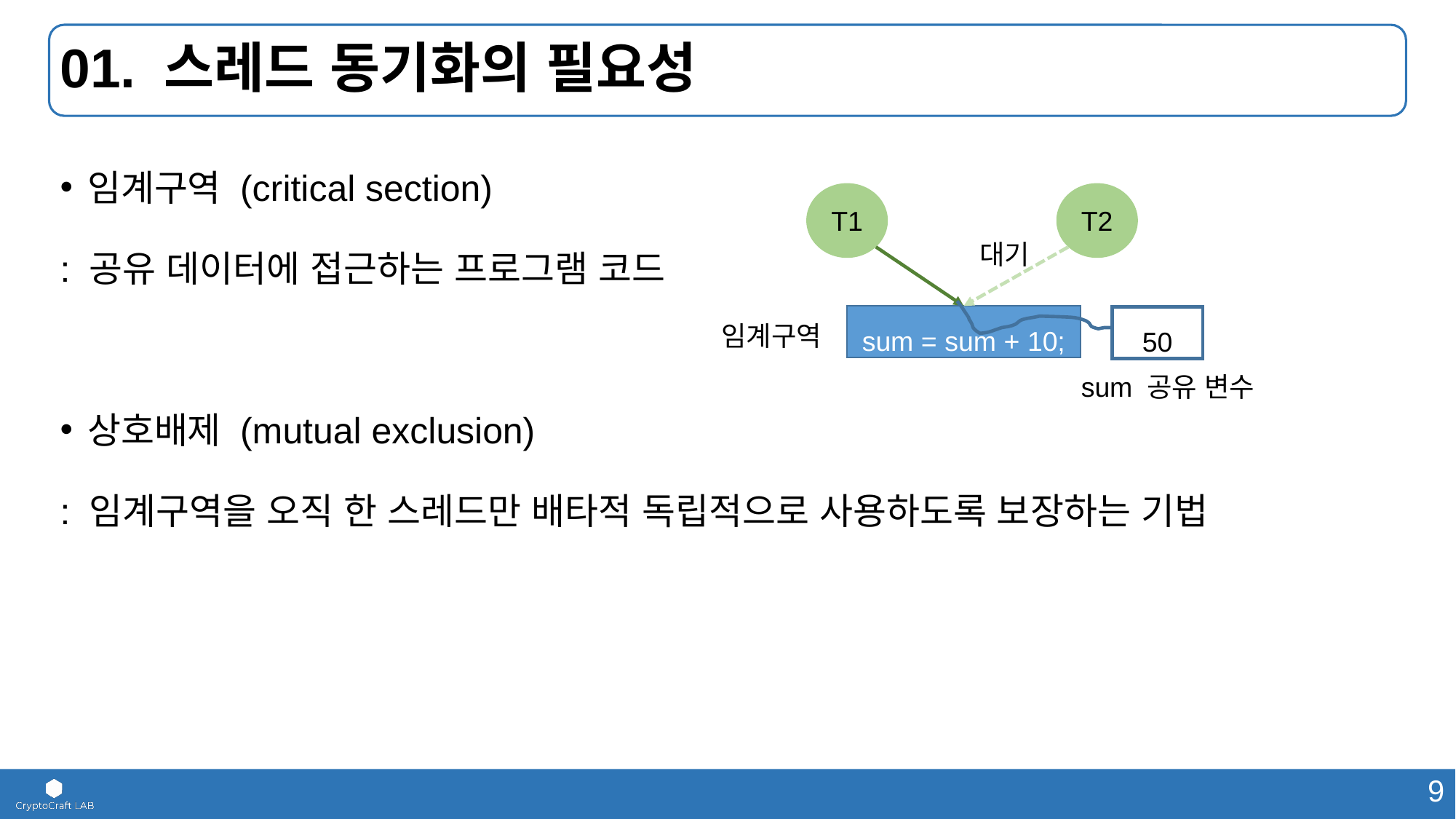

# 01. 스레드 동기화의 필요성
임계구역 (critical section)
: 공유 데이터에 접근하는 프로그램 코드

상호배제 (mutual exclusion)
: 임계구역을 오직 한 스레드만 배타적 독립적으로 사용하도록 보장하는 기법
T1
T2
대기

sum = sum + 10;
50
임계구역
sum 공유 변수